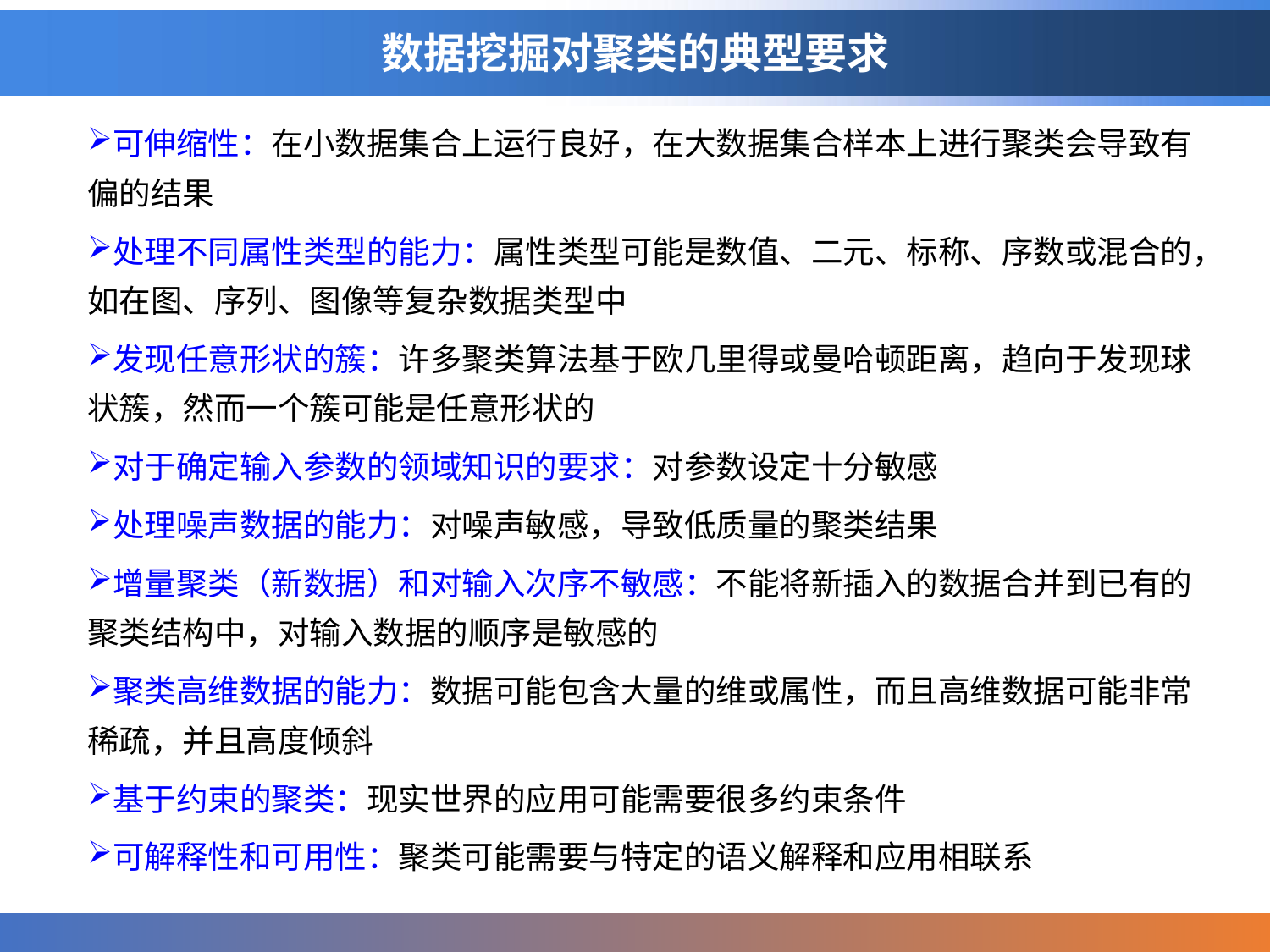

# 数据挖掘对聚类的典型要求
可伸缩性：在小数据集合上运行良好，在大数据集合样本上进行聚类会导致有偏的结果
处理不同属性类型的能力：属性类型可能是数值、二元、标称、序数或混合的，如在图、序列、图像等复杂数据类型中
发现任意形状的簇：许多聚类算法基于欧几里得或曼哈顿距离，趋向于发现球状簇，然而一个簇可能是任意形状的
对于确定输入参数的领域知识的要求：对参数设定十分敏感
处理噪声数据的能力：对噪声敏感，导致低质量的聚类结果
增量聚类（新数据）和对输入次序不敏感：不能将新插入的数据合并到已有的聚类结构中，对输入数据的顺序是敏感的
聚类高维数据的能力：数据可能包含大量的维或属性，而且高维数据可能非常稀疏，并且高度倾斜
基于约束的聚类：现实世界的应用可能需要很多约束条件
可解释性和可用性：聚类可能需要与特定的语义解释和应用相联系